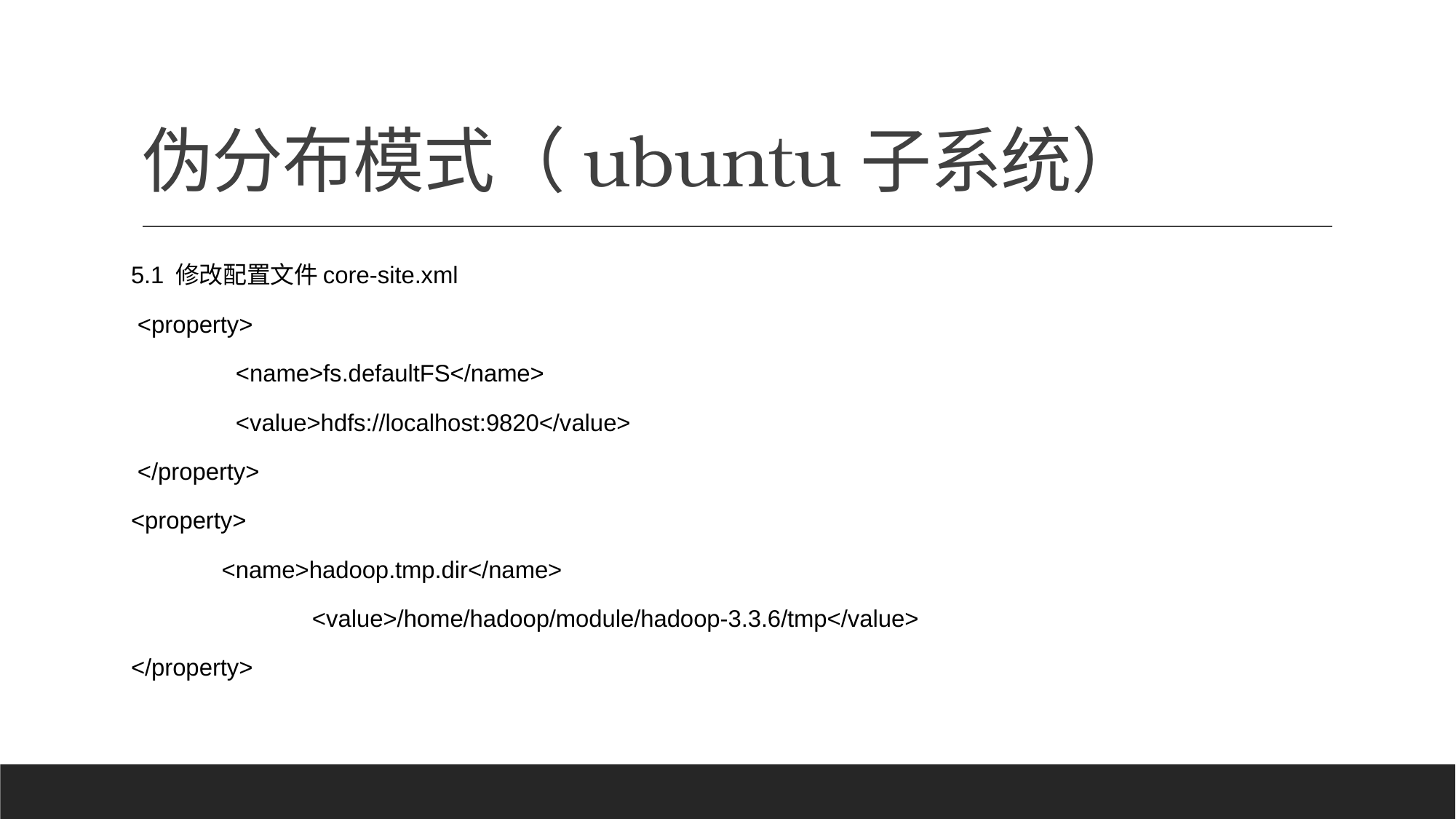

# 伪分布模式（ubuntu子系统）
5.1 修改配置文件core-site.xml
 <property>
                <name>fs.defaultFS</name>
                <value>hdfs://localhost:9820</value>
 </property>
<property>
	<name>hadoop.tmp.dir</name>
               	<value>/home/hadoop/module/hadoop-3.3.6/tmp</value>
</property>